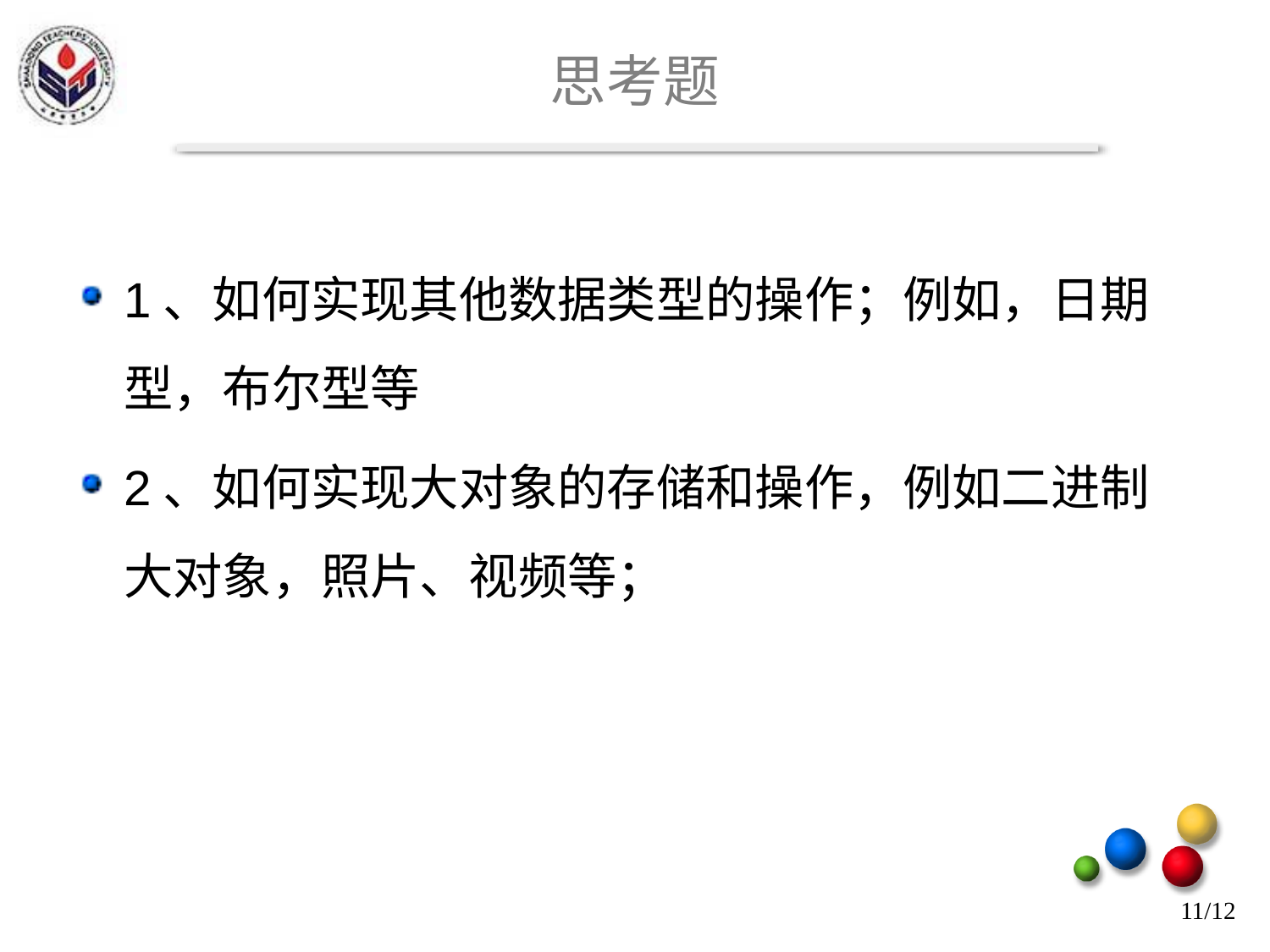

# 思考题
1、如何实现其他数据类型的操作；例如，日期型，布尔型等
2、如何实现大对象的存储和操作，例如二进制大对象，照片、视频等；

11/12